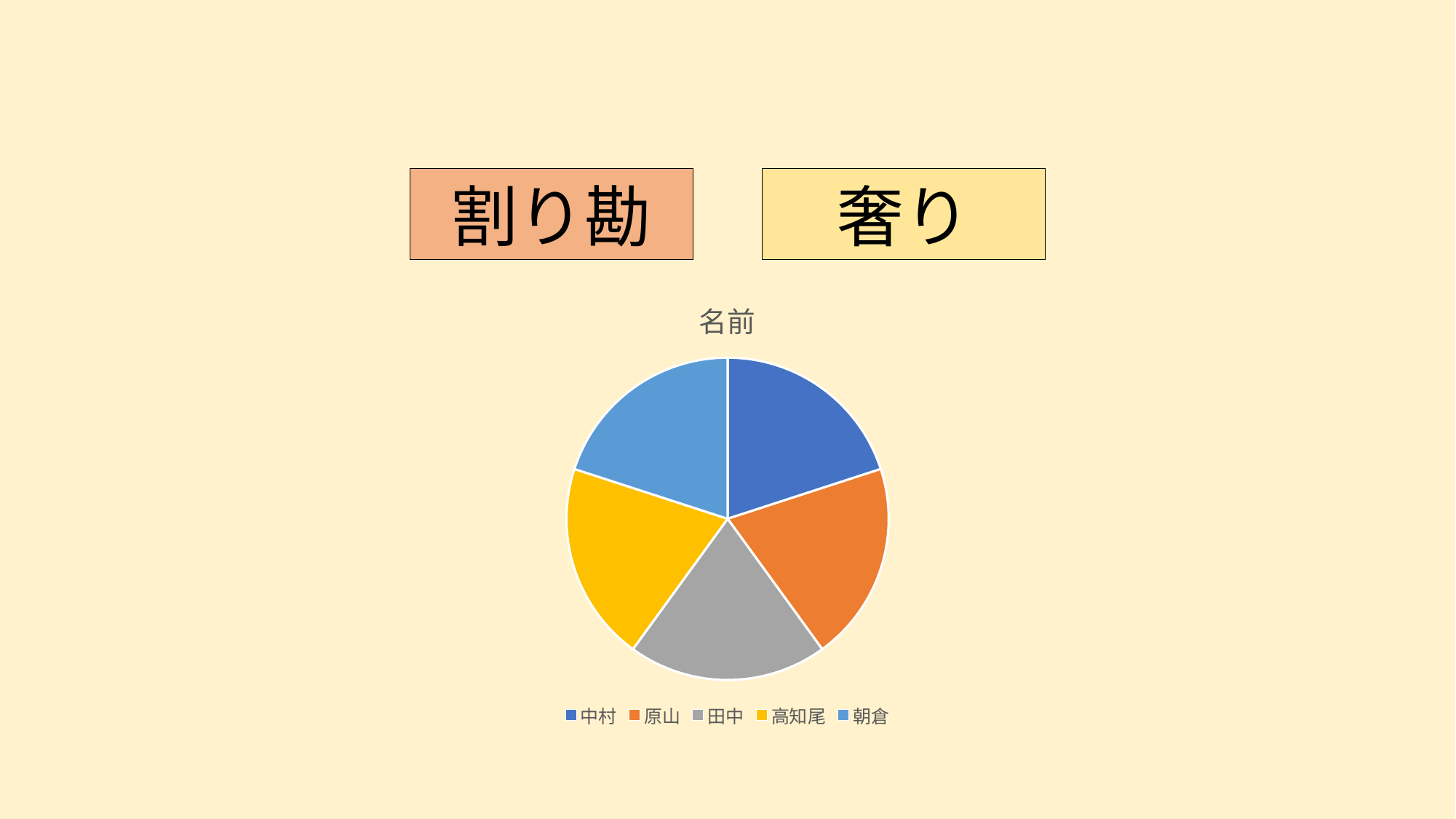

奢り
割り勘

### Chart:

| Category | 名前 |
|---|---|
| 中村 | 1.0 |
| 原山 | 1.0 |
| 田中 | 1.0 |
| 高知尾 | 1.0 |
| 朝倉 | 1.0 |